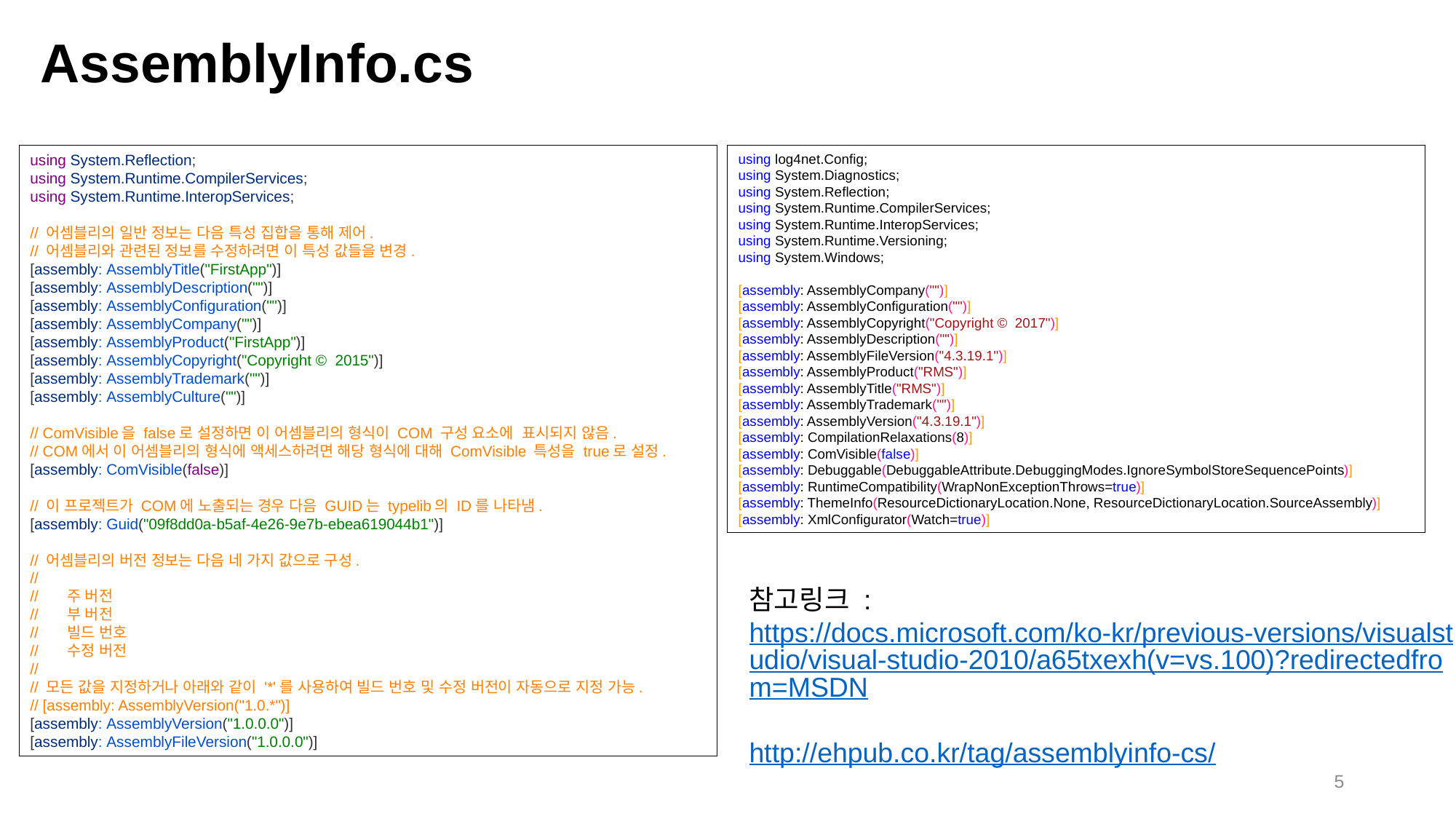

# AssemblyInfo.cs
using System.Reflection;
using System.Runtime.CompilerServices;
using System.Runtime.InteropServices;

// 어셈블리의 일반 정보는 다음 특성 집합을 통해 제어.
// 어셈블리와 관련된 정보를 수정하려면 이 특성 값들을 변경.
[assembly: AssemblyTitle("FirstApp")]
[assembly: AssemblyDescription("")]
[assembly: AssemblyConfiguration("")]
[assembly: AssemblyCompany("")]
[assembly: AssemblyProduct("FirstApp")]
[assembly: AssemblyCopyright("Copyright ©  2015")]
[assembly: AssemblyTrademark("")]
[assembly: AssemblyCulture("")]

// ComVisible을 false로 설정하면 이 어셈블리의 형식이 COM 구성 요소에  표시되지 않음.
// COM에서 이 어셈블리의 형식에 액세스하려면 해당 형식에 대해 ComVisible 특성을 true로 설정.
[assembly: ComVisible(false)]

// 이 프로젝트가 COM에 노출되는 경우 다음 GUID는 typelib의 ID를 나타냄.
[assembly: Guid("09f8dd0a-b5af-4e26-9e7b-ebea619044b1")]

// 어셈블리의 버전 정보는 다음 네 가지 값으로 구성.
//
//      주 버전
//      부 버전
//      빌드 번호
//      수정 버전
//
// 모든 값을 지정하거나 아래와 같이 '*'를 사용하여 빌드 번호 및 수정 버전이 자동으로 지정 가능.
// [assembly: AssemblyVersion("1.0.*")]
[assembly: AssemblyVersion("1.0.0.0")]
[assembly: AssemblyFileVersion("1.0.0.0")]
using log4net.Config;
using System.Diagnostics;
using System.Reflection;
using System.Runtime.CompilerServices;
using System.Runtime.InteropServices;
using System.Runtime.Versioning;
using System.Windows;

[assembly: AssemblyCompany("")]
[assembly: AssemblyConfiguration("")]
[assembly: AssemblyCopyright("Copyright ©  2017")]
[assembly: AssemblyDescription("")]
[assembly: AssemblyFileVersion("4.3.19.1")]
[assembly: AssemblyProduct("RMS")]
[assembly: AssemblyTitle("RMS")]
[assembly: AssemblyTrademark("")]
[assembly: AssemblyVersion("4.3.19.1")]
[assembly: CompilationRelaxations(8)]
[assembly: ComVisible(false)]
[assembly: Debuggable(DebuggableAttribute.DebuggingModes.IgnoreSymbolStoreSequencePoints)]
[assembly: RuntimeCompatibility(WrapNonExceptionThrows=true)]
[assembly: ThemeInfo(ResourceDictionaryLocation.None, ResourceDictionaryLocation.SourceAssembly)]
[assembly: XmlConfigurator(Watch=true)]
참고링크 :
https://docs.microsoft.com/ko-kr/previous-versions/visualstudio/visual-studio-2010/a65txexh(v=vs.100)?redirectedfrom=MSDN

http://ehpub.co.kr/tag/assemblyinfo-cs/
5